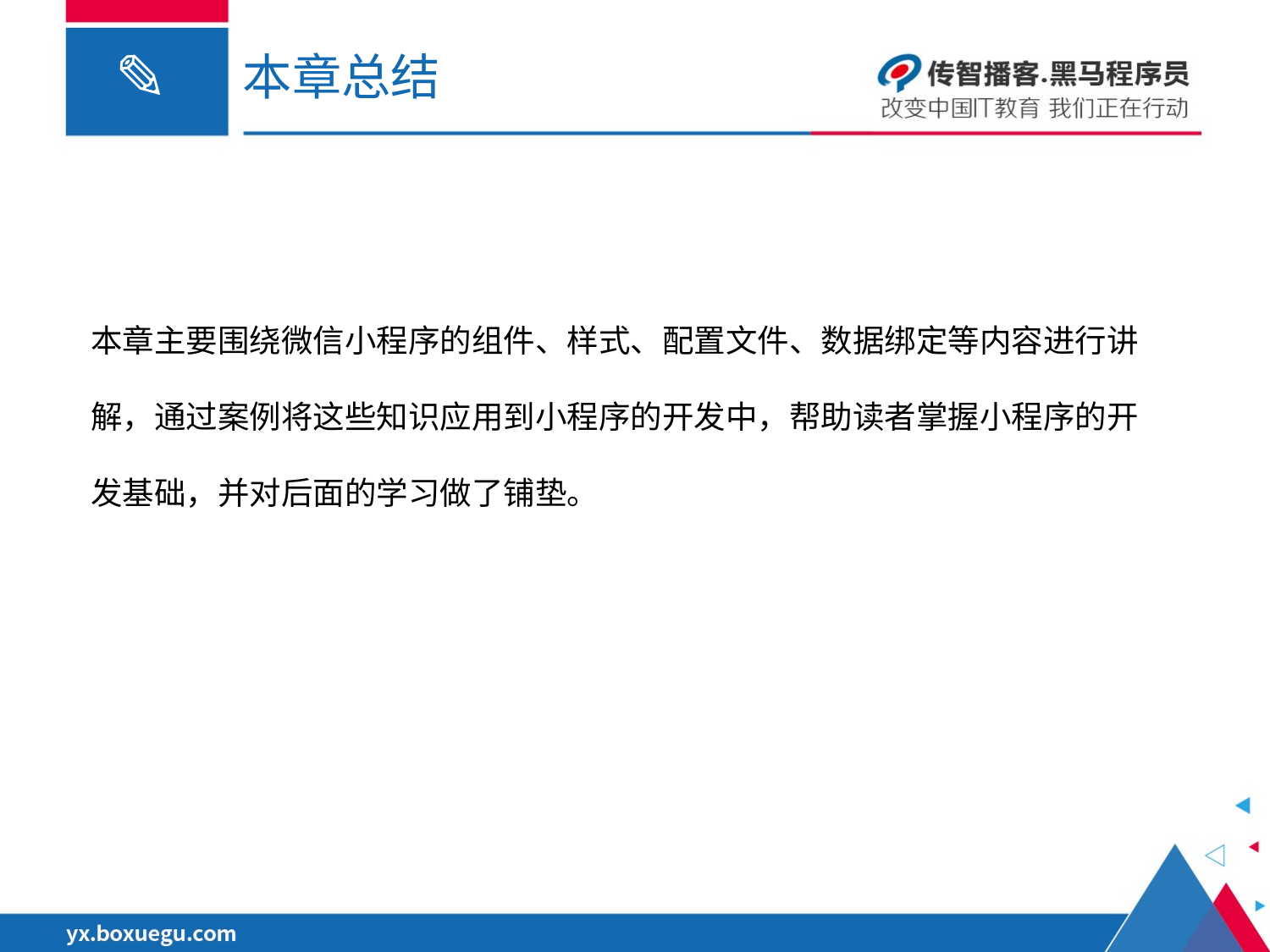

# 本章总结
本章主要围绕微信小程序的组件、样式、配置文件、数据绑定等内容进行讲解，通过案例将这些知识应用到小程序的开发中，帮助读者掌握小程序的开发基础，并对后面的学习做了铺垫。